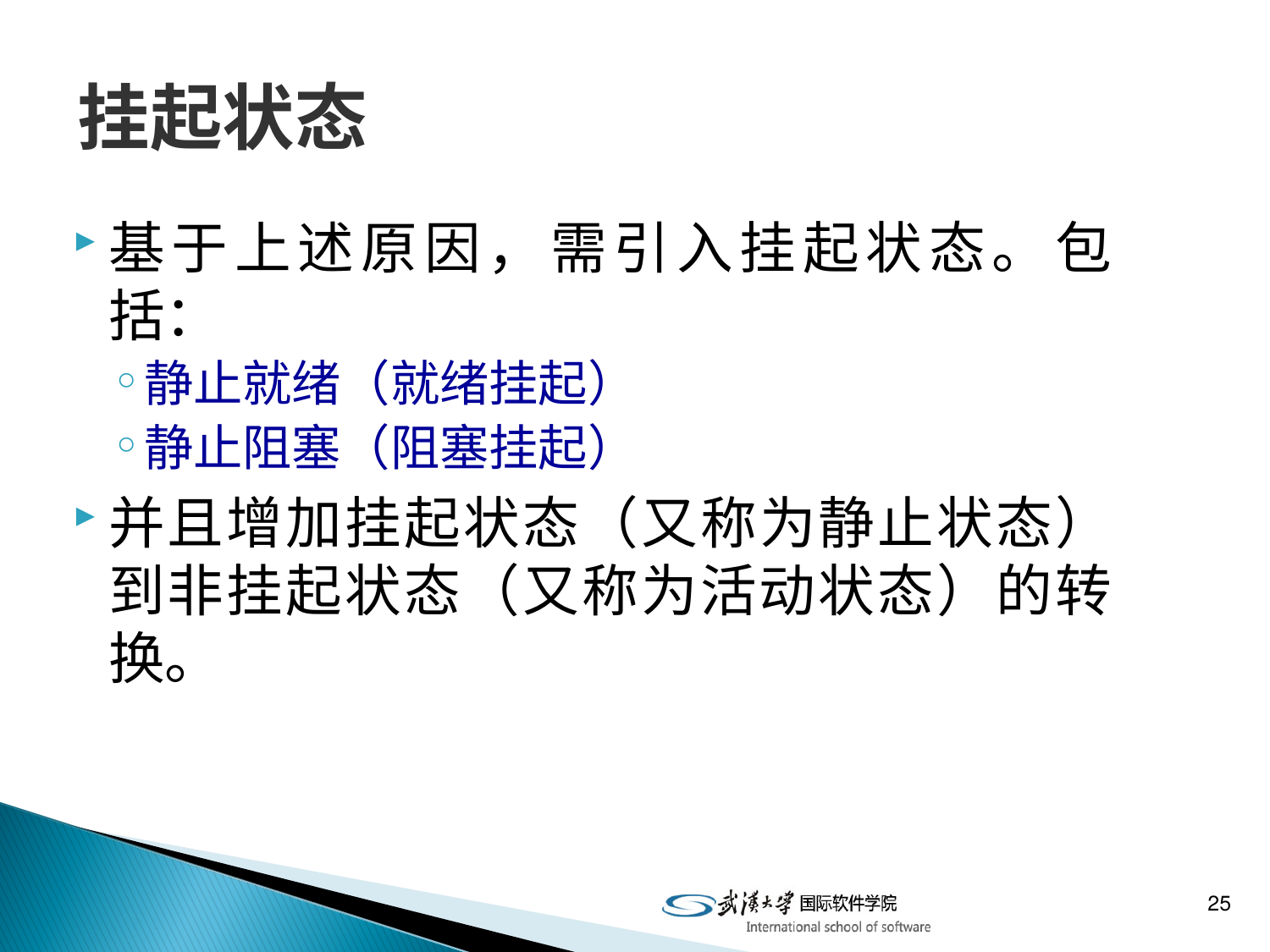

# 挂起状态
基于上述原因，需引入挂起状态。包括：
静止就绪（就绪挂起）
静止阻塞（阻塞挂起）
并且增加挂起状态（又称为静止状态）到非挂起状态（又称为活动状态）的转换。